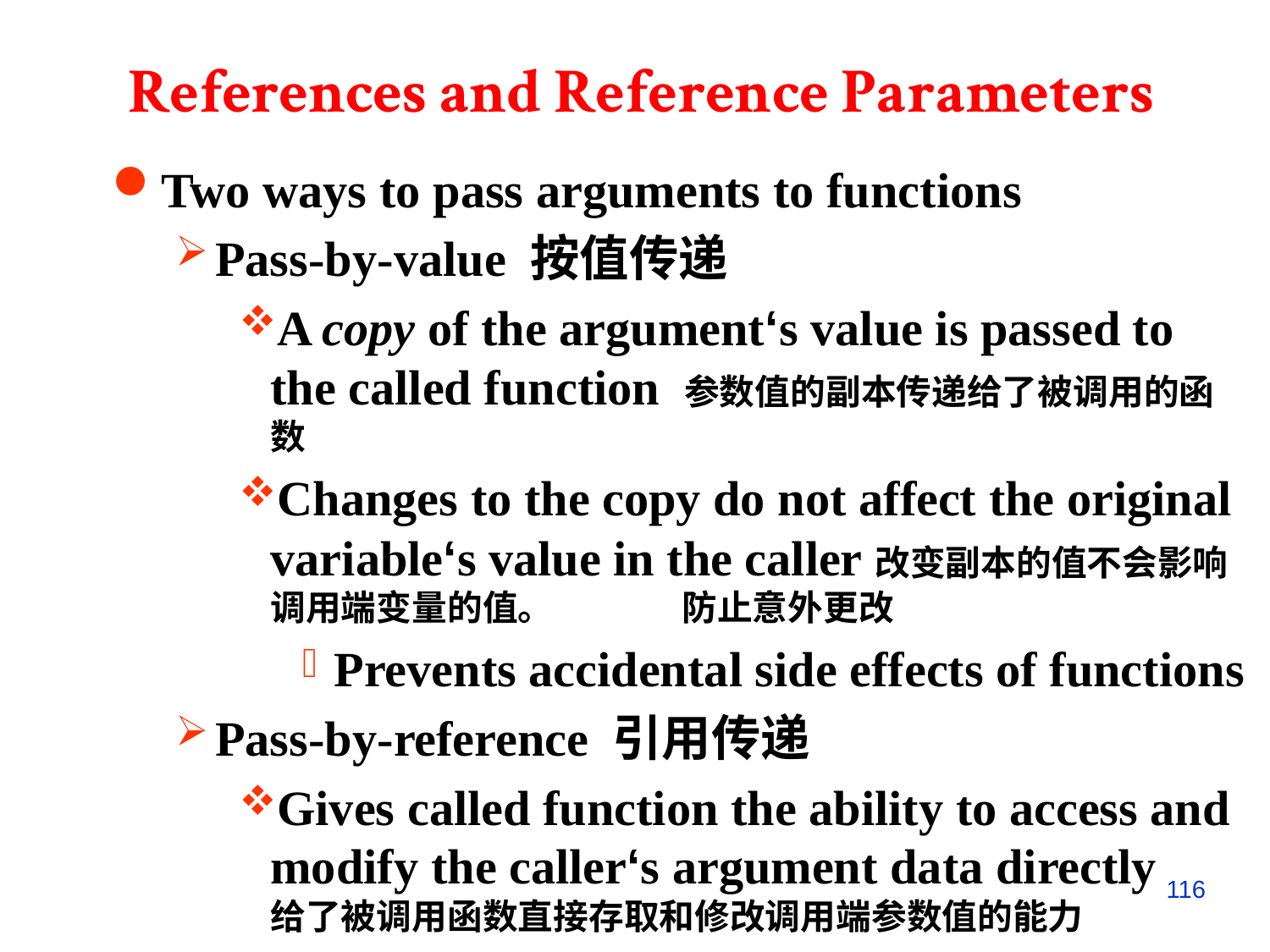

References and Reference Parameters
Two ways to pass arguments to functions
Pass-by-value 按值传递
A copy of the argument‘s value is passed to the called function 参数值的副本传递给了被调用的函数
Changes to the copy do not affect the original variable‘s value in the caller改变副本的值不会影响调用端变量的值。                防止意外更改
Prevents accidental side effects of functions
Pass-by-reference 引用传递
Gives called function the ability to access and modify the caller‘s argument data directly
给了被调用函数直接存取和修改调用端参数值的能力
116